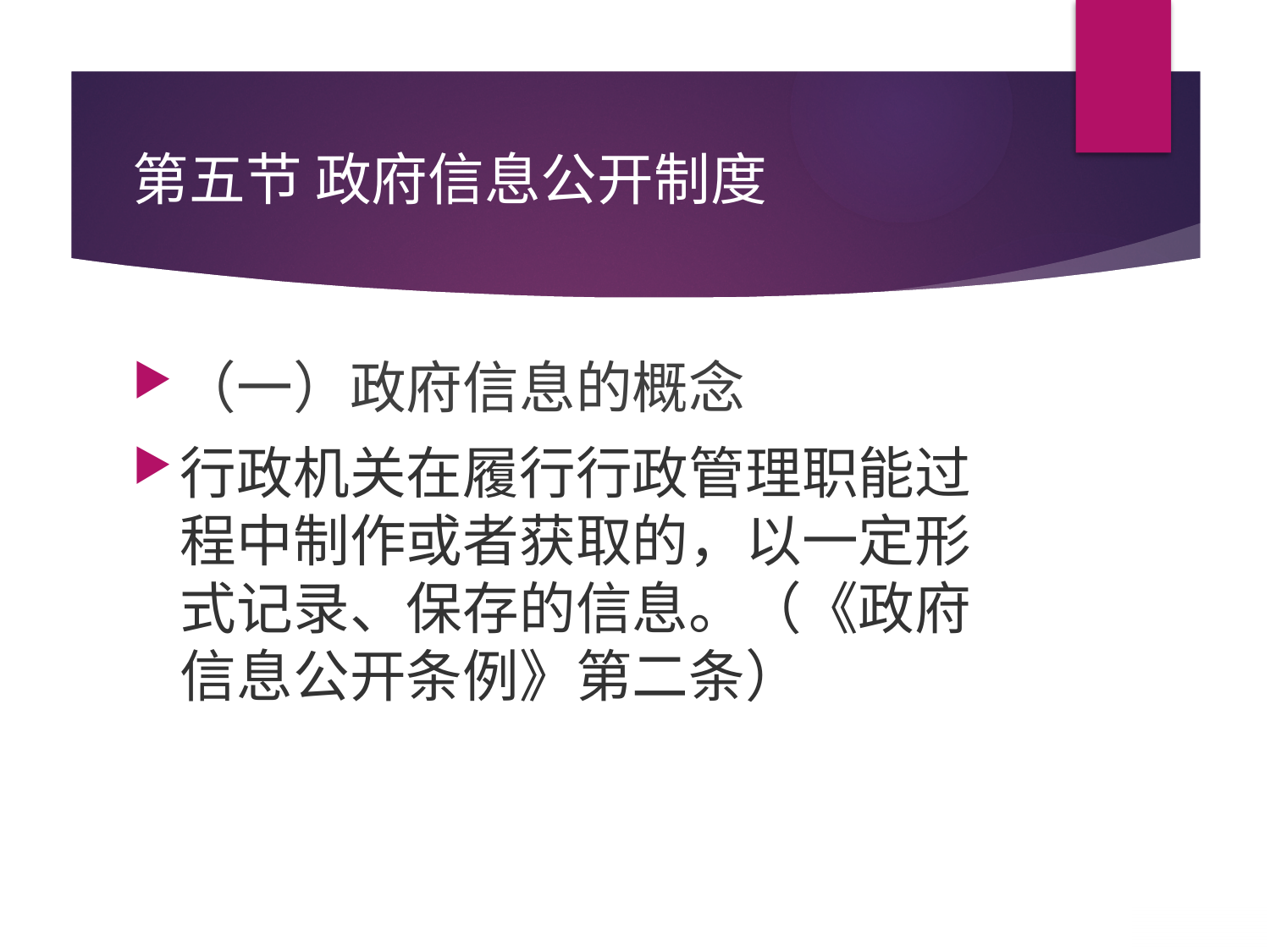

# 第五节 政府信息公开制度
（一）政府信息的概念
行政机关在履行行政管理职能过程中制作或者获取的，以一定形式记录、保存的信息。（《政府信息公开条例》第二条）